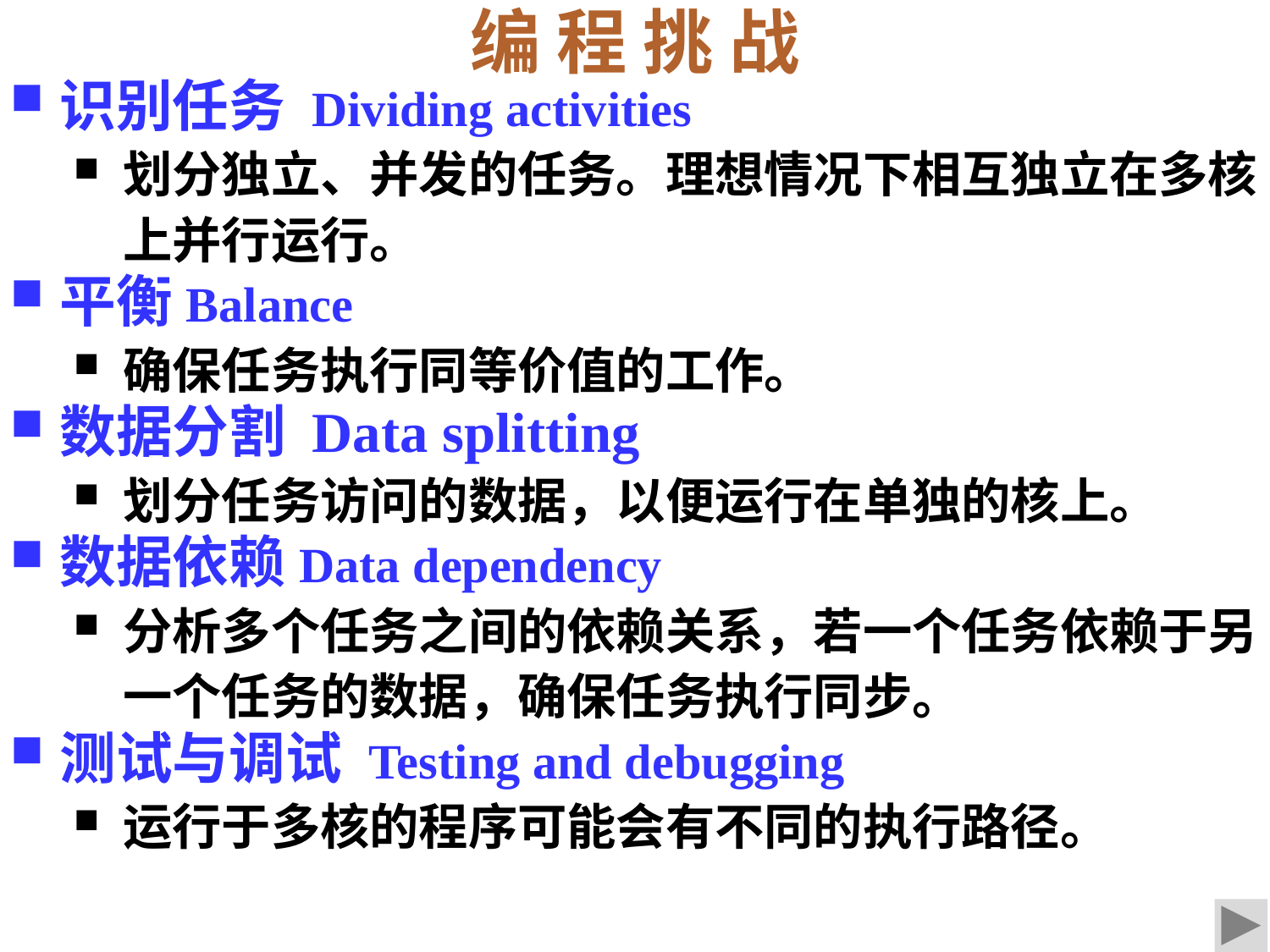

编 程 挑 战
识别任务 Dividing activities
划分独立、并发的任务。理想情况下相互独立在多核上并行运行。
平衡Balance
确保任务执行同等价值的工作。
数据分割 Data splitting
划分任务访问的数据，以便运行在单独的核上。
数据依赖Data dependency
分析多个任务之间的依赖关系，若一个任务依赖于另一个任务的数据，确保任务执行同步。
测试与调试 Testing and debugging
运行于多核的程序可能会有不同的执行路径。bility